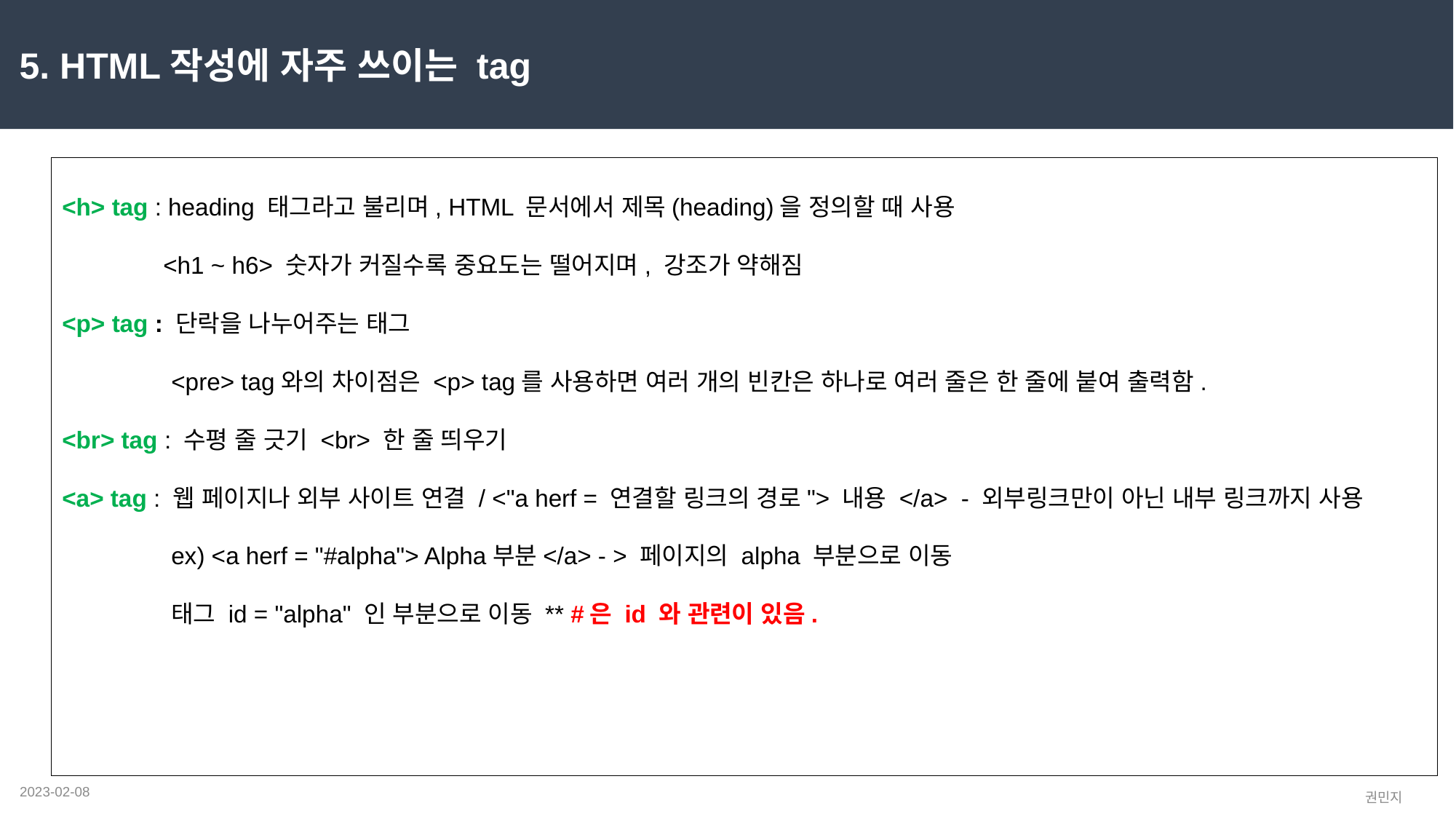

5. HTML작성에 자주 쓰이는 tag
<h> tag : heading 태그라고 불리며, HTML 문서에서 제목(heading)을 정의할 때 사용
               <h1 ~ h6> 숫자가 커질수록 중요도는 떨어지며, 강조가 약해짐
<p> tag : 단락을 나누어주는 태그
	<pre> tag와의 차이점은 <p> tag를 사용하면 여러 개의 빈칸은 하나로 여러 줄은 한 줄에 붙여 출력함.
<br> tag : 수평 줄 긋기 <br> 한 줄 띄우기
<a> tag : 웹 페이지나 외부 사이트 연결 / <"a herf = 연결할 링크의 경로"> 내용 </a>  - 외부링크만이 아닌 내부 링크까지 사용
ex) <a herf = "#alpha"> Alpha부분</a> - > 페이지의 alpha 부분으로 이동
태그 id = "alpha" 인 부분으로 이동 ** #은 id 와 관련이 있음.

2023-02-08
권민지